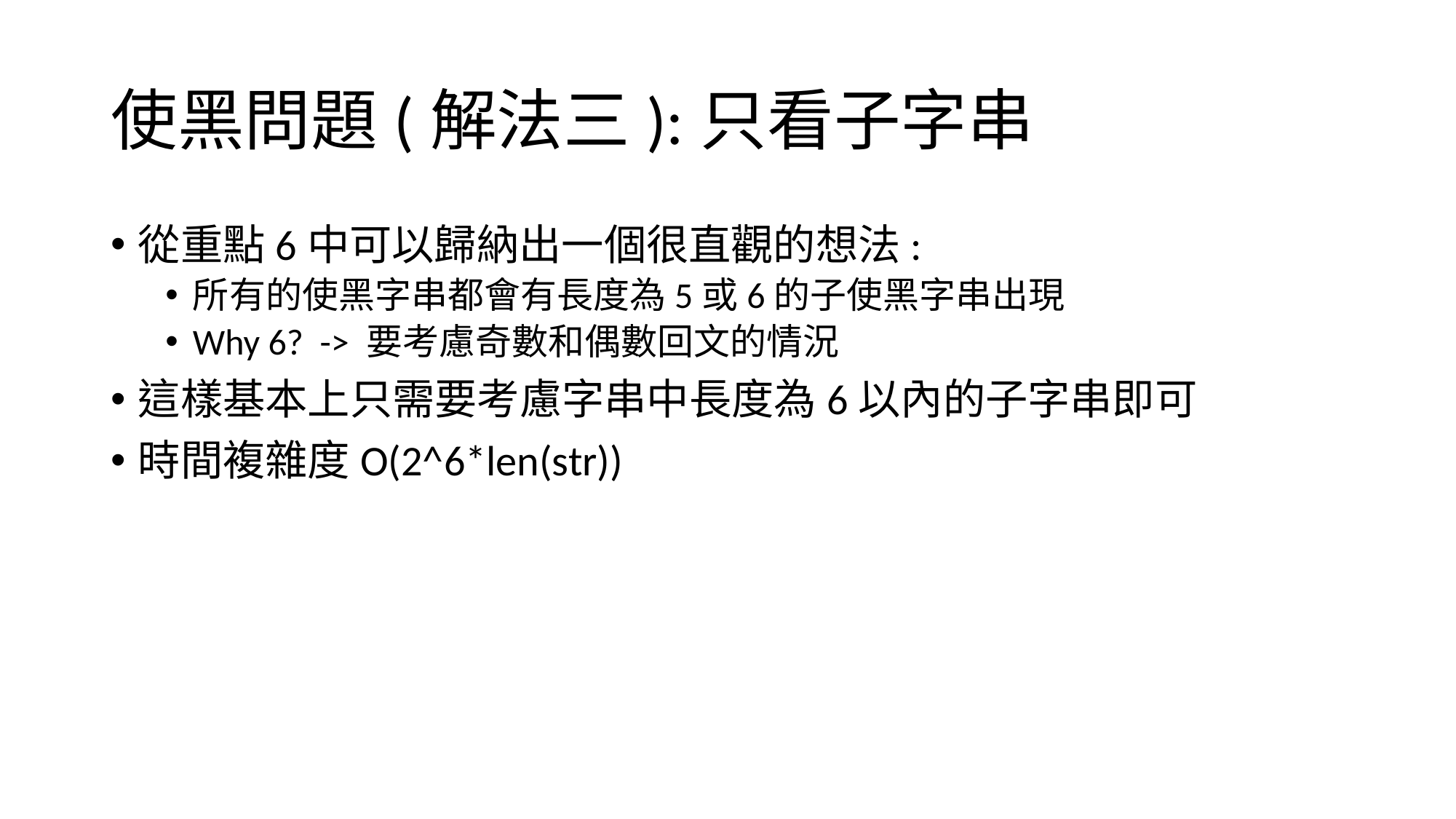

# 使黑問題(解法三):只看子字串
從重點6中可以歸納出一個很直觀的想法:
所有的使黑字串都會有長度為5或6的子使黑字串出現
Why 6?  -> 要考慮奇數和偶數回文的情況
這樣基本上只需要考慮字串中長度為6以內的子字串即可
時間複雜度O(2^6*len(str))